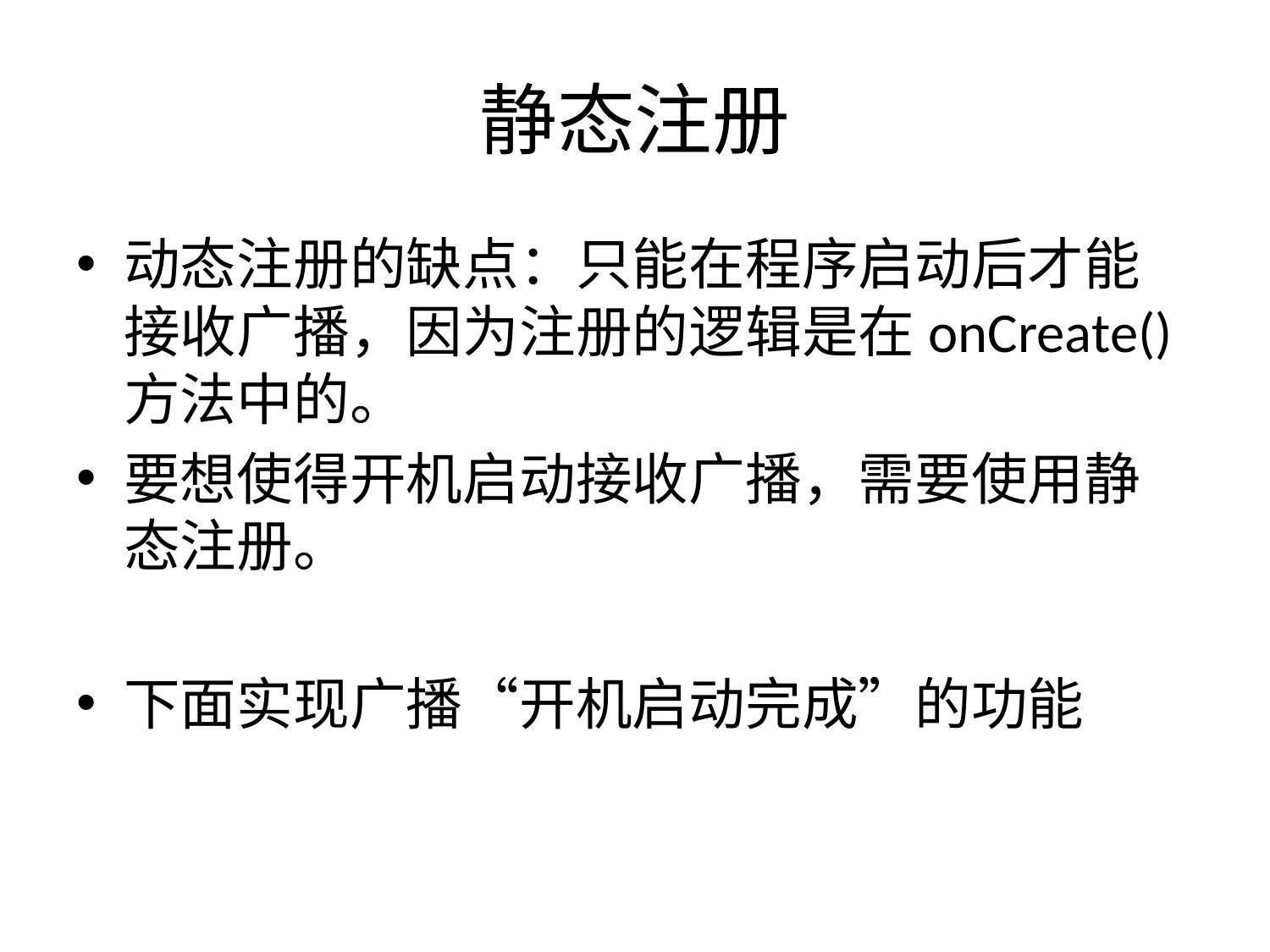

# 静态注册
动态注册的缺点：只能在程序启动后才能接收广播，因为注册的逻辑是在onCreate()方法中的。
要想使得开机启动接收广播，需要使用静态注册。

下面实现广播“开机启动完成”的功能